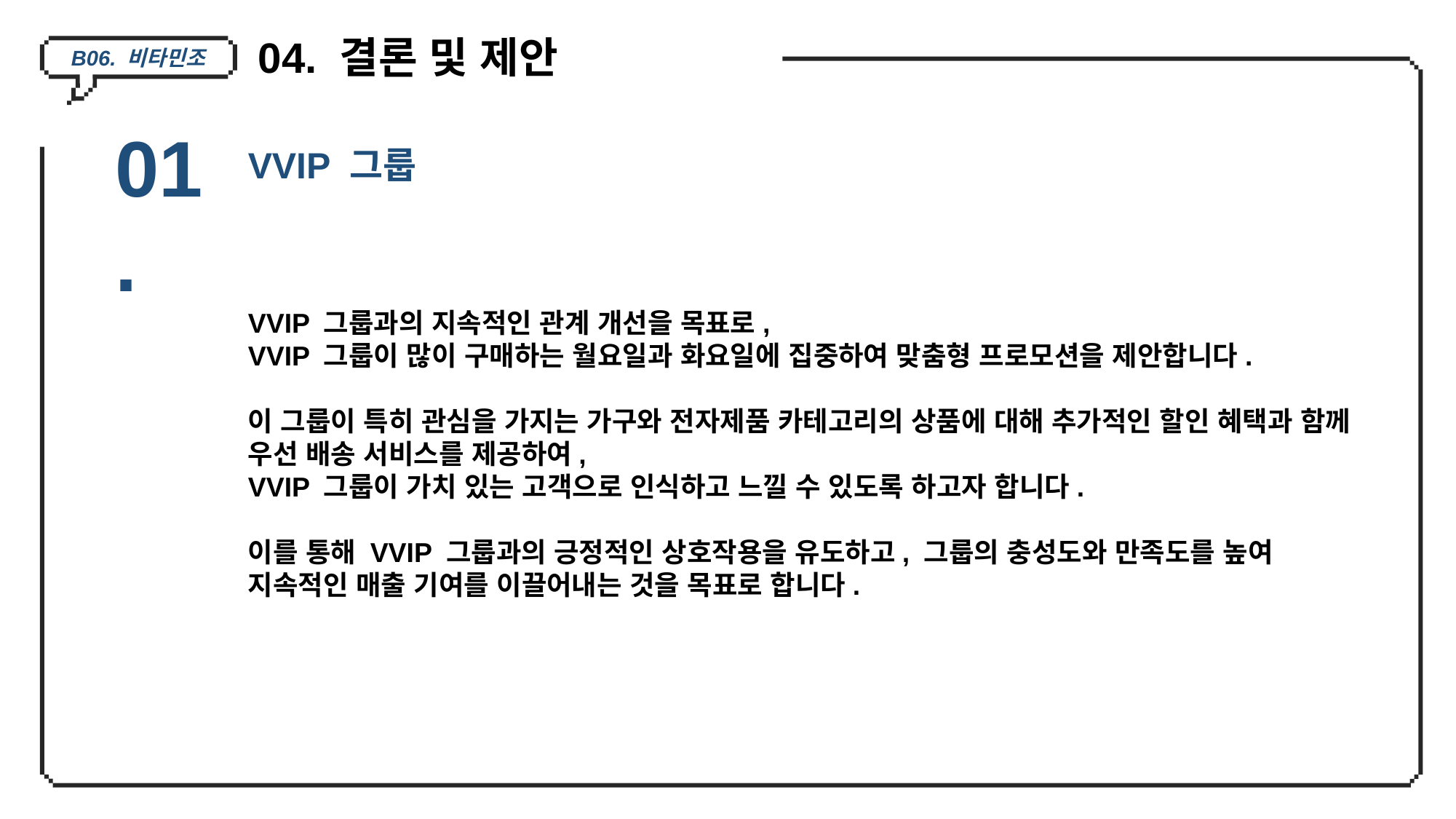

04. 결론 및 제안

B06. 비타민조

01.
VVIP 그룹

VVIP 그룹과의 지속적인 관계 개선을 목표로,
VVIP 그룹이 많이 구매하는 월요일과 화요일에 집중하여 맞춤형 프로모션을 제안합니다.
이 그룹이 특히 관심을 가지는 가구와 전자제품 카테고리의 상품에 대해 추가적인 할인 혜택과 함께 우선 배송 서비스를 제공하여,
VVIP 그룹이 가치 있는 고객으로 인식하고 느낄 수 있도록 하고자 합니다.
이를 통해 VVIP 그룹과의 긍정적인 상호작용을 유도하고, 그룹의 충성도와 만족도를 높여 지속적인 매출 기여를 이끌어내는 것을 목표로 합니다.